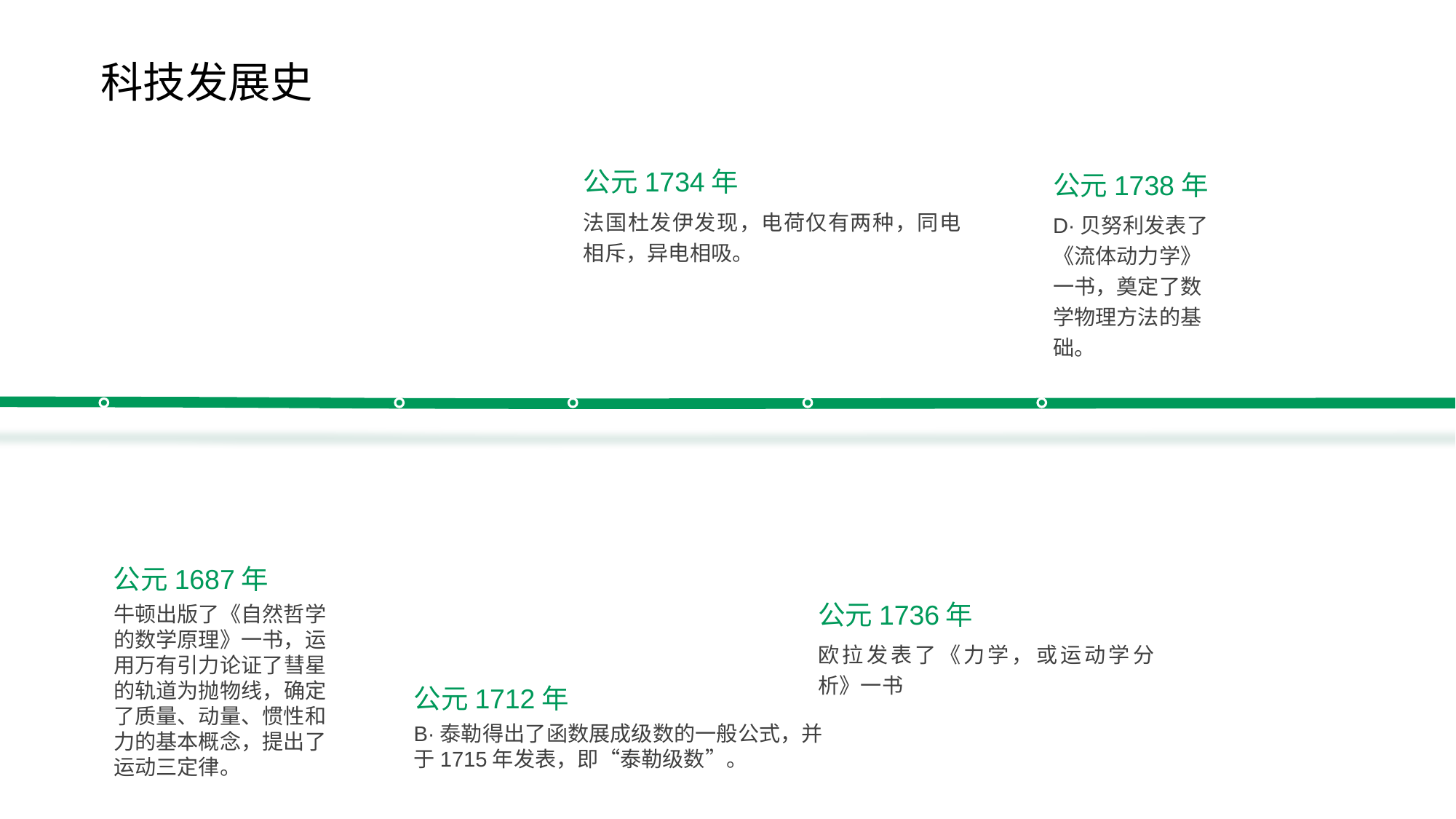

科技发展史
公元1734年
公元1738年
法国杜发伊发现，电荷仅有两种，同电相斥，异电相吸。
D·贝努利发表了《流体动力学》一书，奠定了数学物理方法的基础。

公元1687年
公元1736年
牛顿出版了《自然哲学的数学原理》一书，运用万有引力论证了彗星的轨道为抛物线，确定了质量、动量、惯性和力的基本概念，提出了运动三定律。
欧拉发表了《力学，或运动学分析》一书
公元1712年
B·泰勒得出了函数展成级数的一般公式，并于1715年发表，即“泰勒级数”。